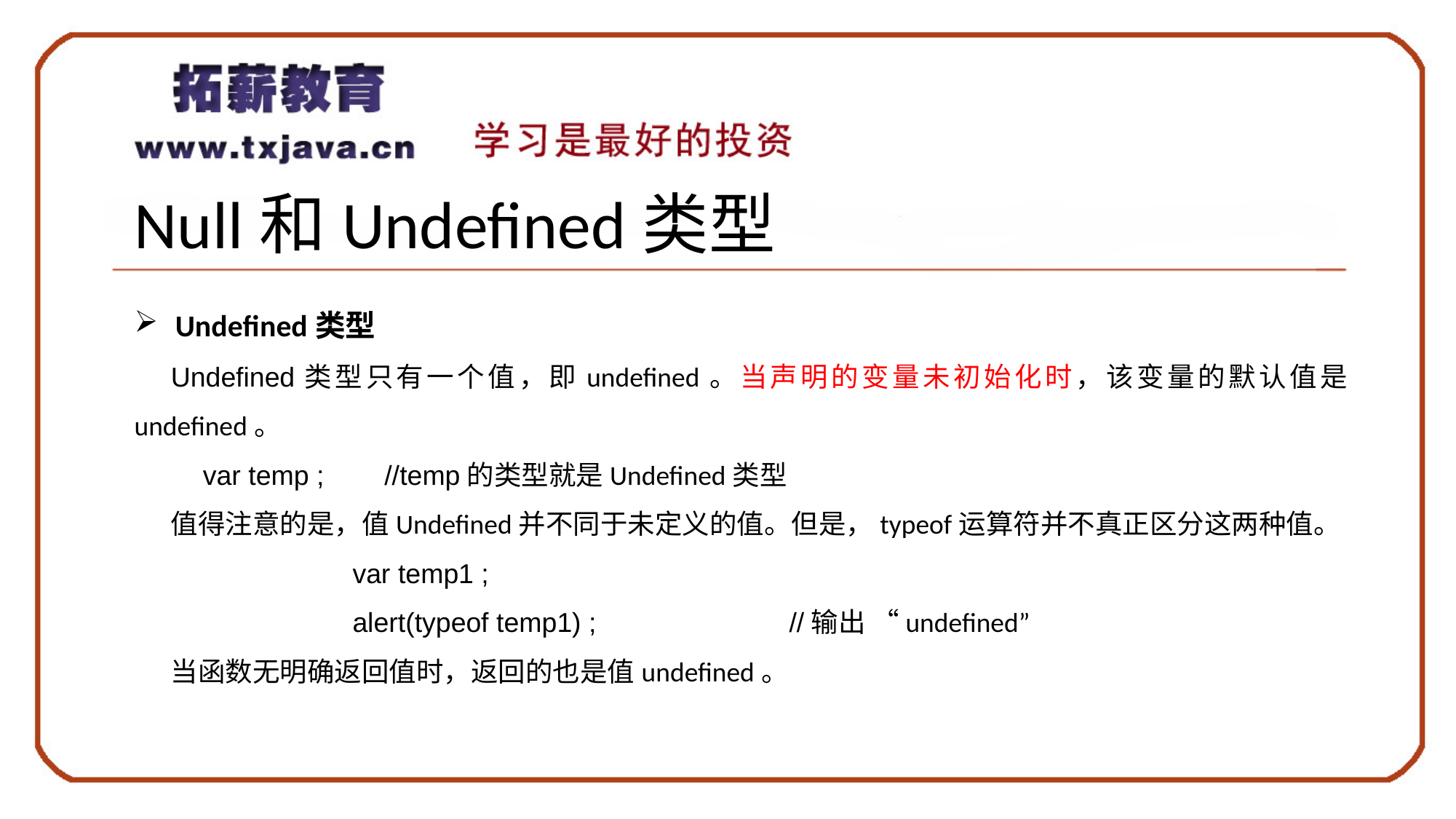

# Null和Undefined类型
Undefined类型
Undefined类型只有一个值，即undefined。当声明的变量未初始化时，该变量的默认值是undefined。
var temp ; 	//temp的类型就是Undefined类型
值得注意的是，值Undefined并不同于未定义的值。但是，typeof运算符并不真正区分这两种值。
		var temp1 ;
		alert(typeof temp1) ; 		//输出 “undefined”
当函数无明确返回值时，返回的也是值undefined。